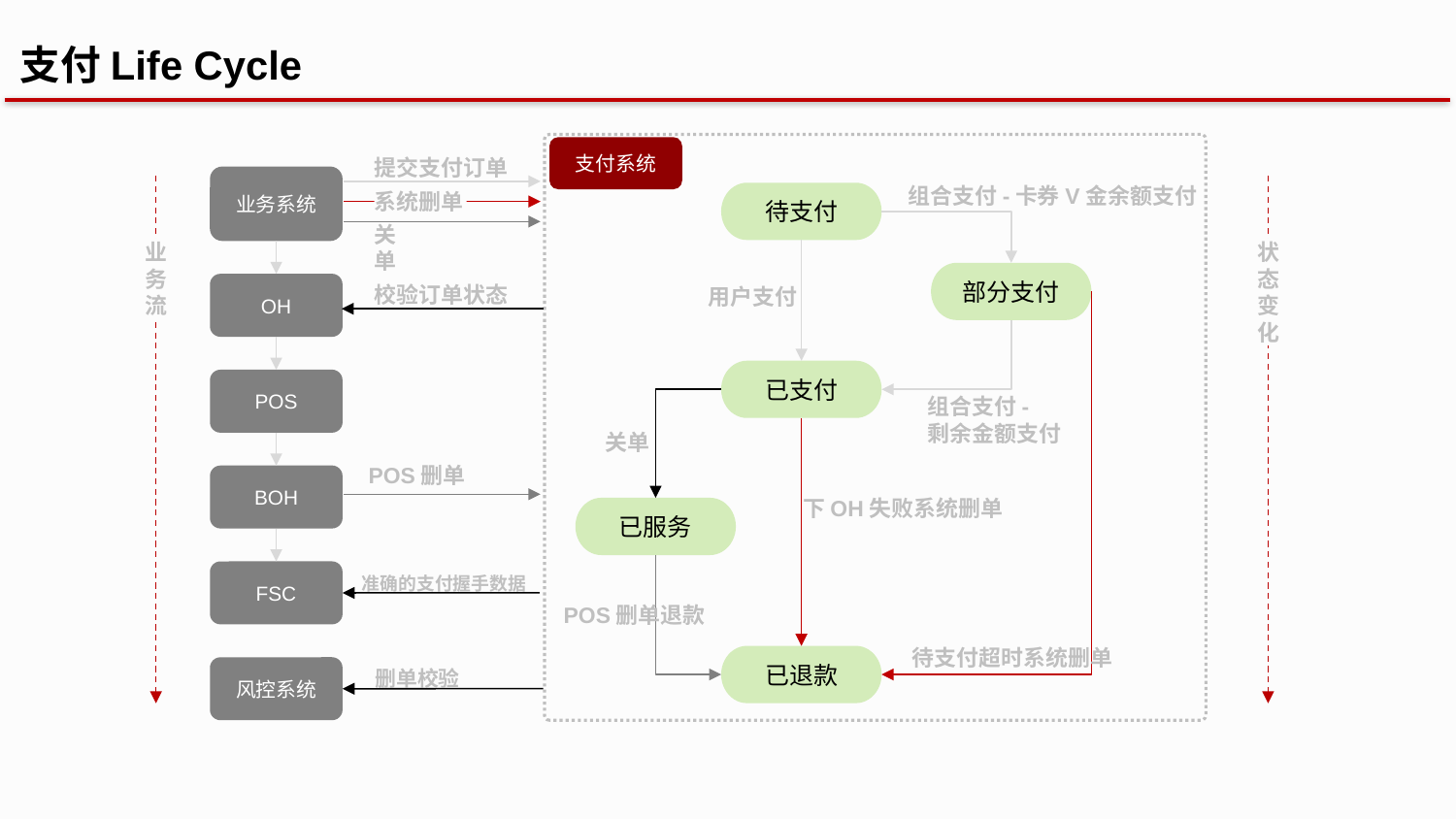

支付Life Cycle

支付系统
业务系统
提交支付订单
组合支付-卡券V金余额支付
待支付
系统删单
关单
业务流
状态变化
OH
部分支付
校验订单状态
用户支付
POS
已支付
组合支付-
剩余金额支付
关单
BOH
POS删单
下OH失败系统删单
已服务
FSC
准确的支付握手数据
POS删单退款
风控系统
待支付超时系统删单
已退款
删单校验